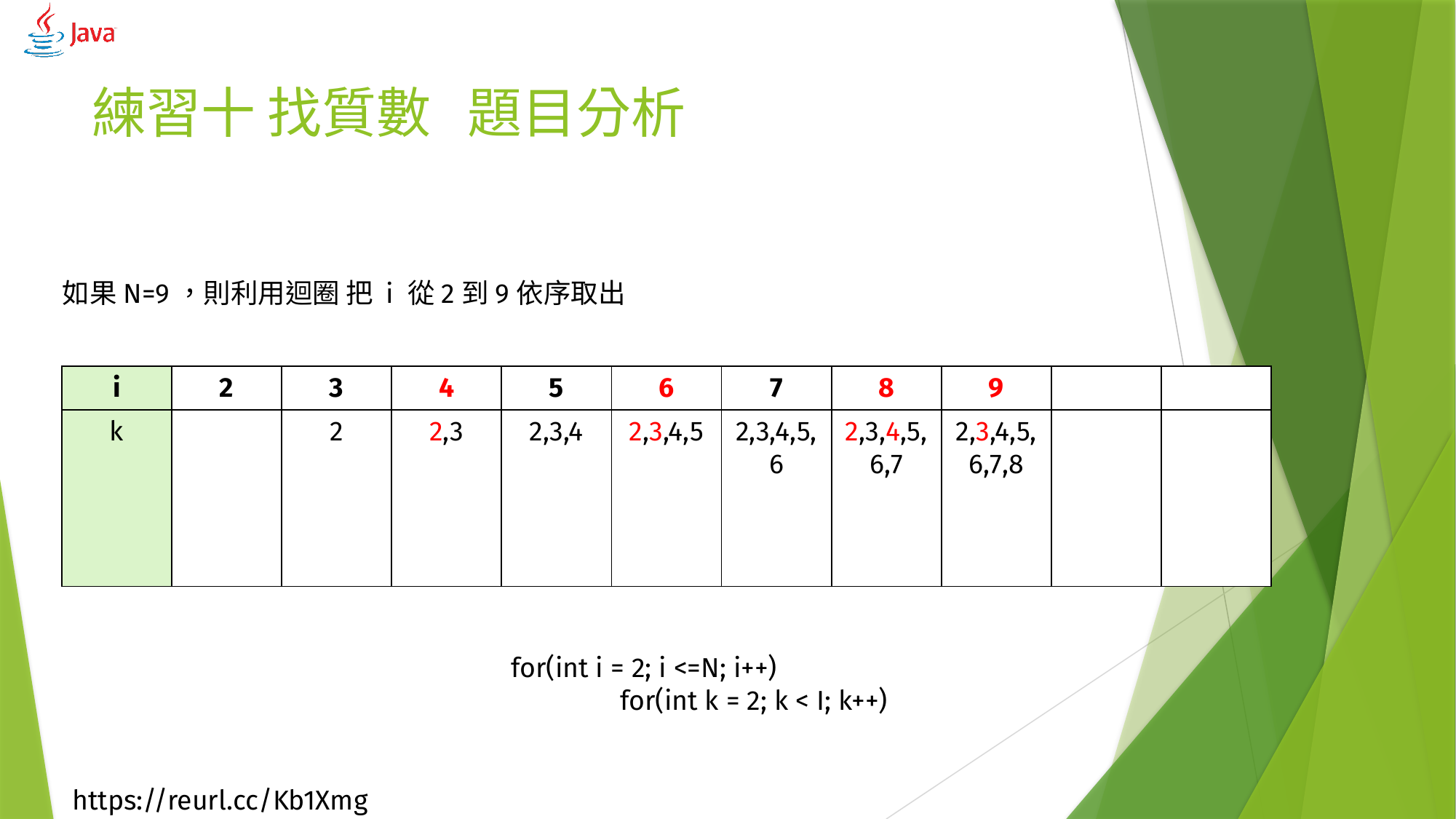

# 練習十 找質數   題目分析
如果N=9，則利用迴圈 把 i 從2到9依序取出
| i | 2 | 3 | 4 | 5 | 6 | 7 | 8 | 9 |  |  |
| --- | --- | --- | --- | --- | --- | --- | --- | --- | --- | --- |
| k |  | 2 | 2,3 | 2,3,4 | 2,3,4,5 | 2,3,4,5,6 | 2,3,4,5,6,7 | 2,3,4,5,6,7,8 |  |  |
for(int i = 2; i <=N; i++)
	for(int k = 2; k < I; k++)